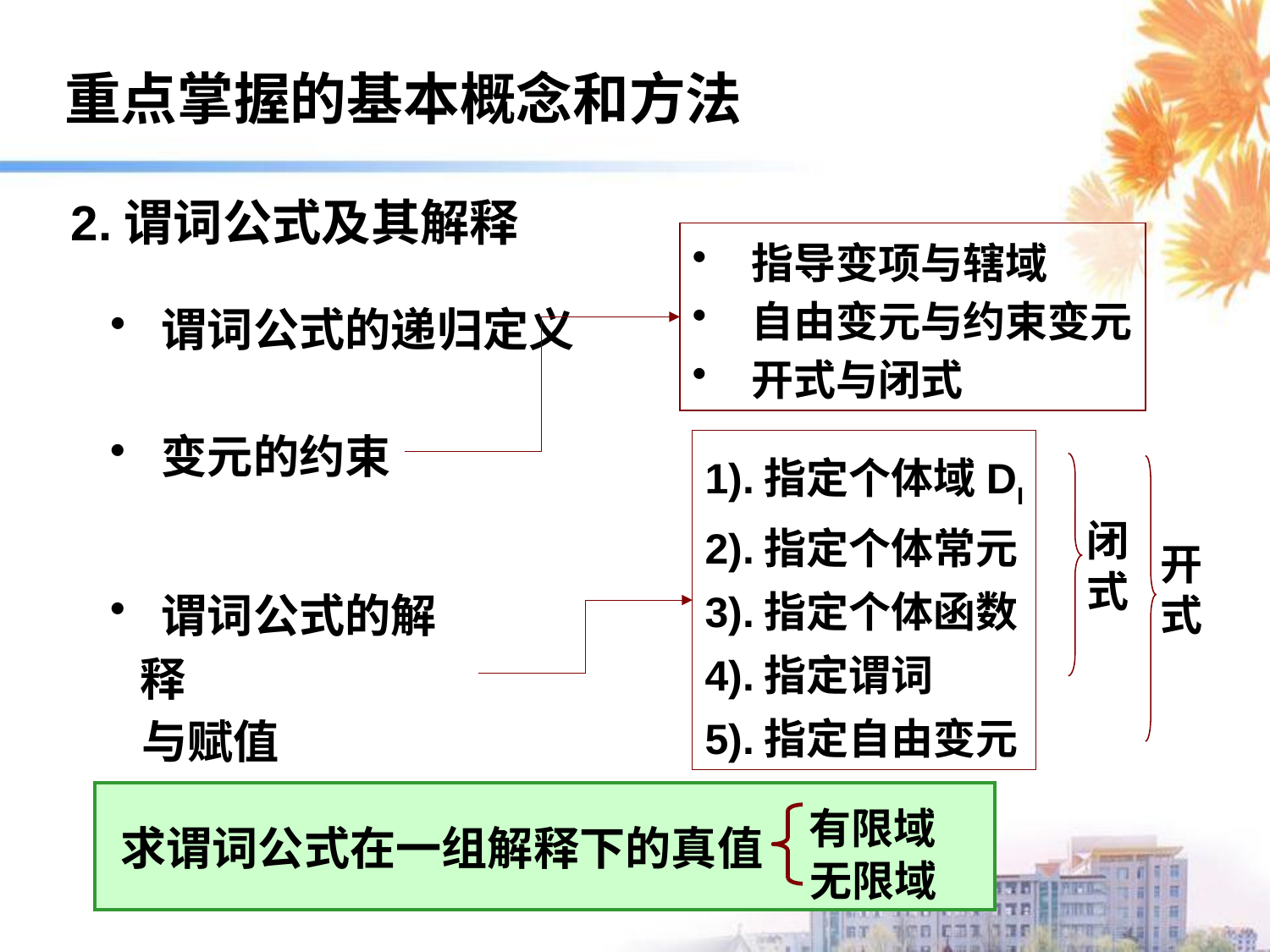

重点掌握的基本概念和方法
2.谓词公式及其解释
  指导变项与辖域
  自由变元与约束变元
  开式与闭式
 谓词公式的递归定义
 变元的约束
1).指定个体域DI
2).指定个体常元
3).指定个体函数
4).指定谓词
5).指定自由变元

闭
式
开
式
 谓词公式的解释
  与赋值
有限域

求谓词公式在一组解释下的真值

无限域